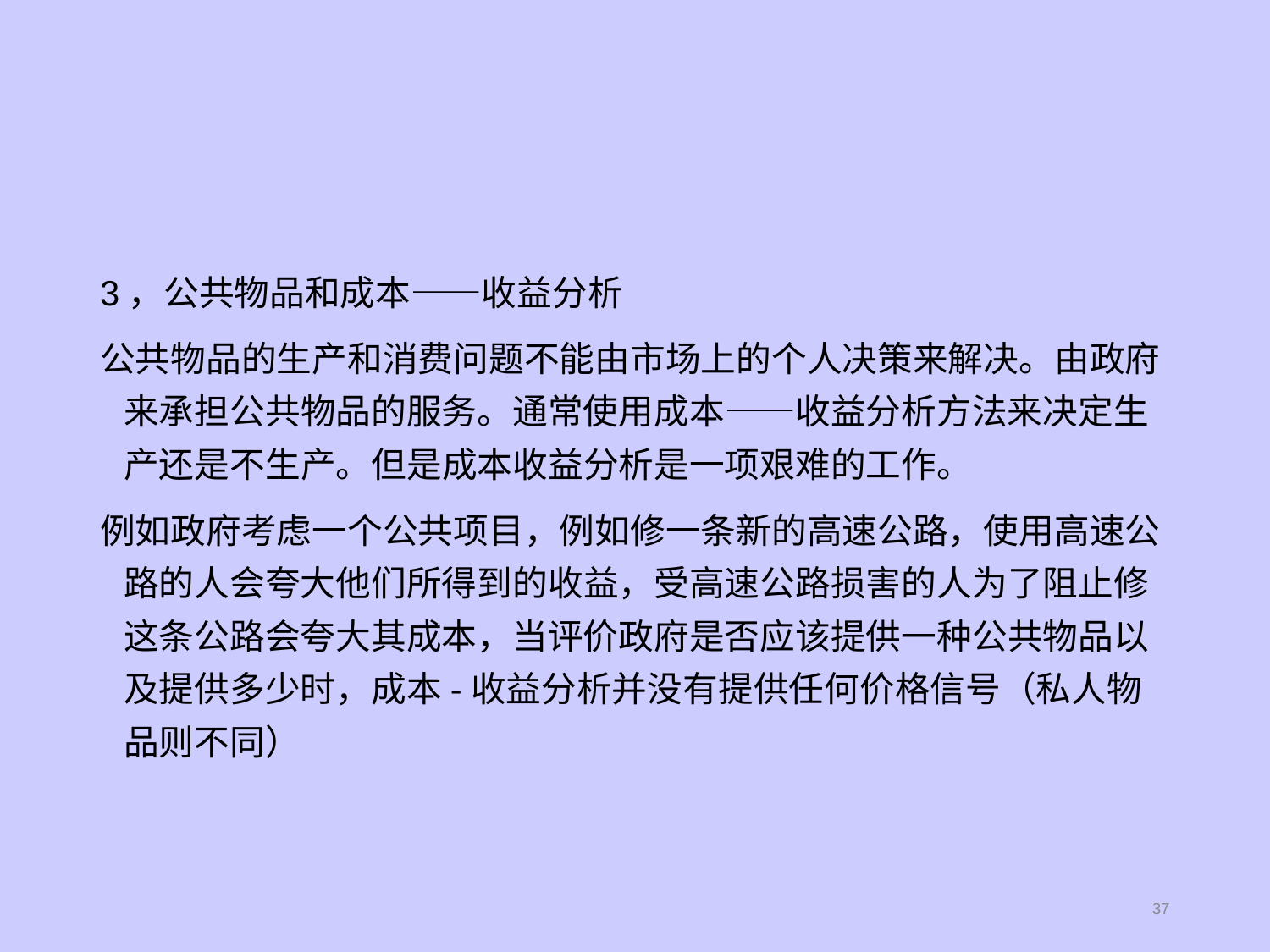

#
3，公共物品和成本——收益分析
公共物品的生产和消费问题不能由市场上的个人决策来解决。由政府来承担公共物品的服务。通常使用成本——收益分析方法来决定生产还是不生产。但是成本收益分析是一项艰难的工作。
例如政府考虑一个公共项目，例如修一条新的高速公路，使用高速公路的人会夸大他们所得到的收益，受高速公路损害的人为了阻止修这条公路会夸大其成本，当评价政府是否应该提供一种公共物品以及提供多少时，成本-收益分析并没有提供任何价格信号（私人物品则不同）

37